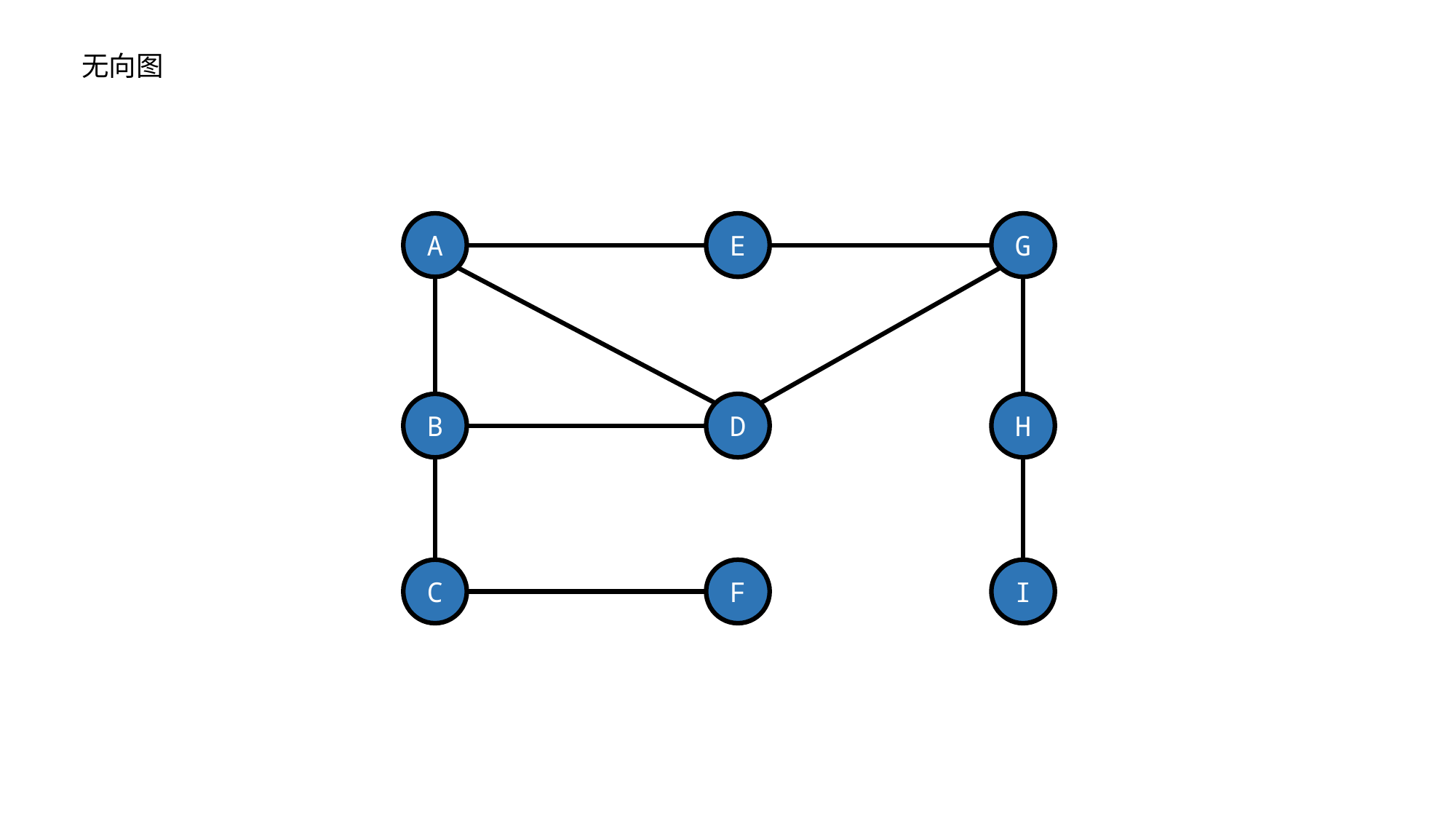

无向图
A
E
G
B
D
H
C
F
I